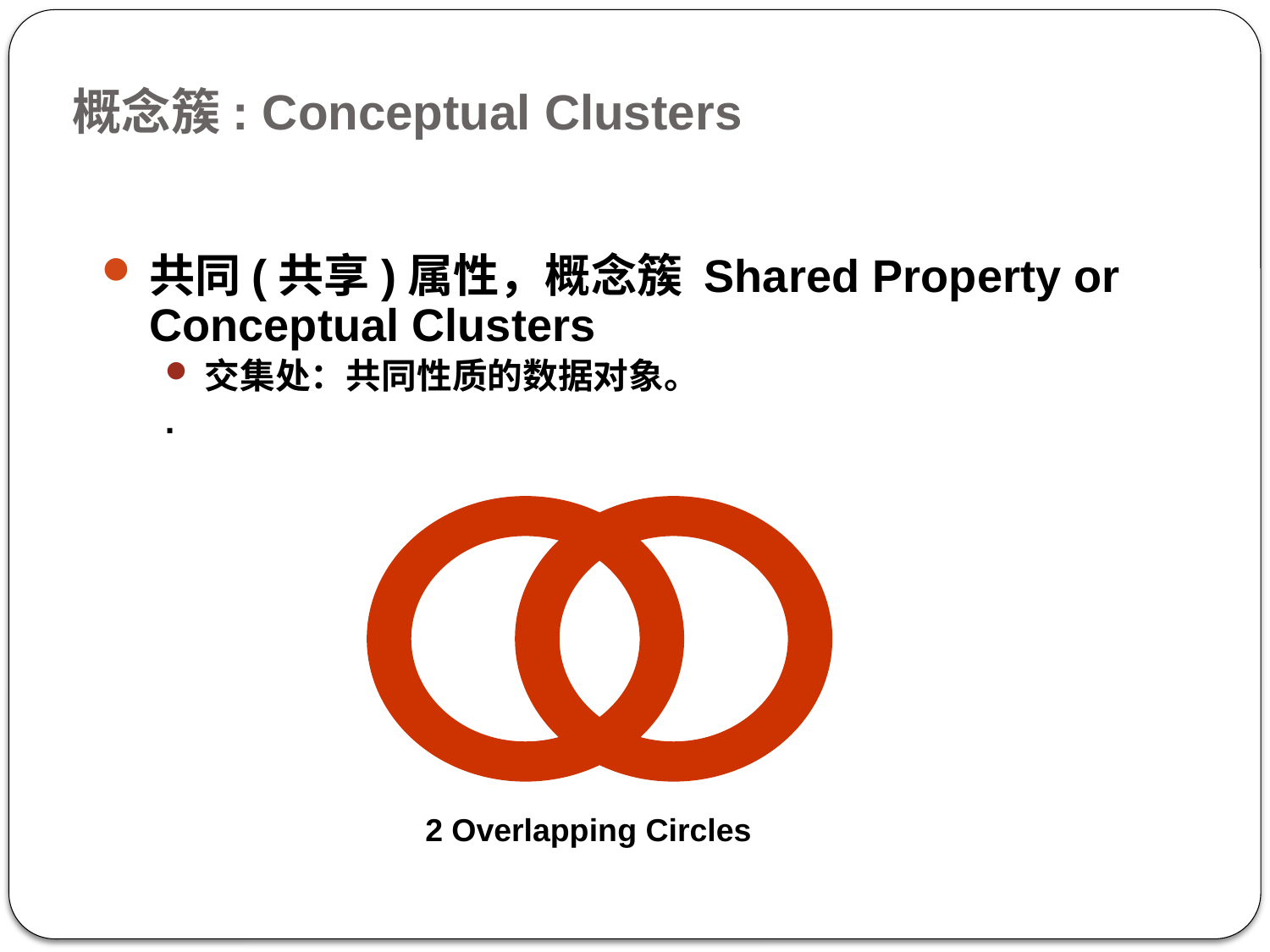

# 概念簇: Conceptual Clusters
共同(共享)属性，概念簇 Shared Property or Conceptual Clusters
交集处：共同性质的数据对象。
.

2 Overlapping Circles